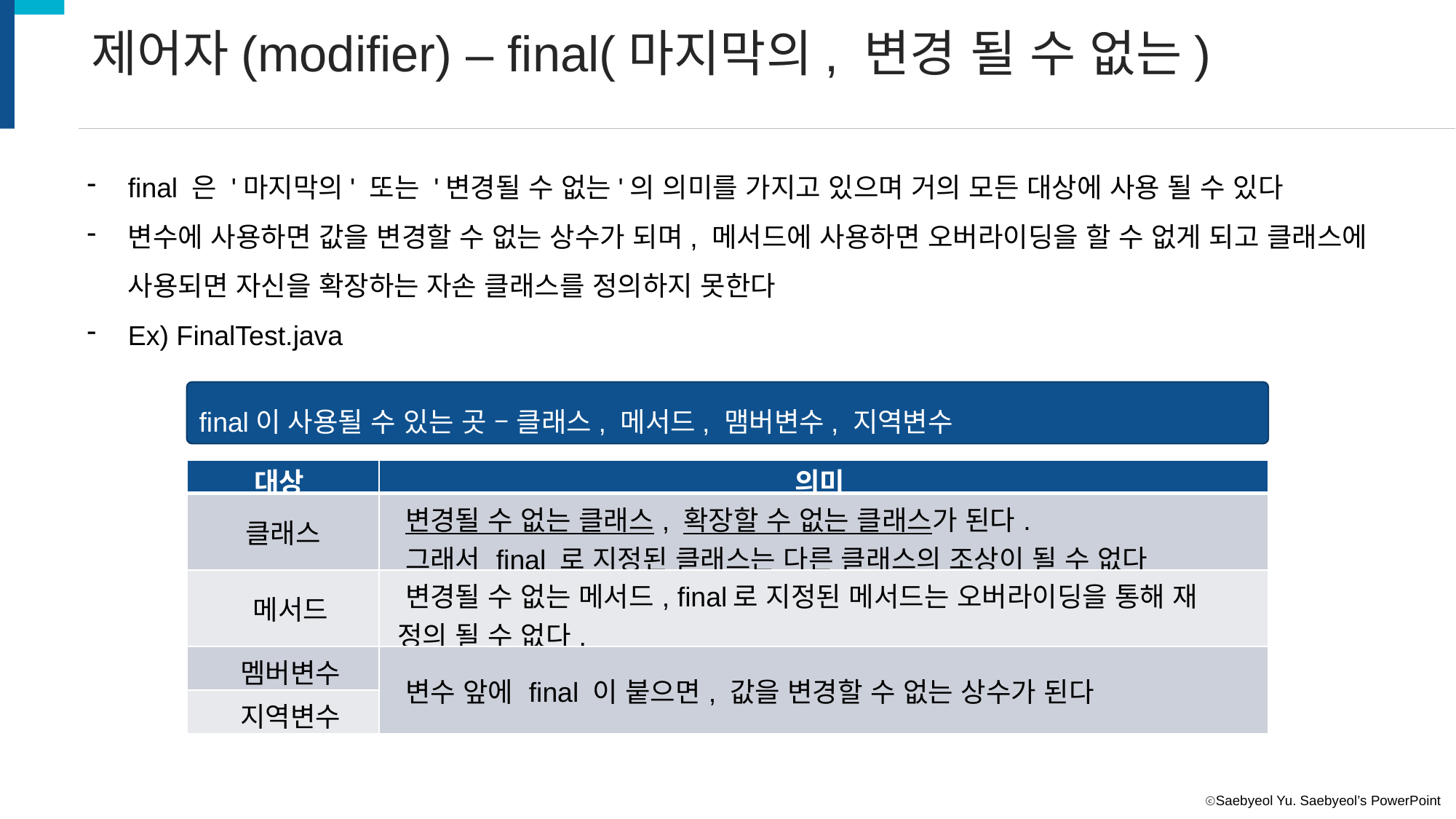

제어자(modifier) – final(마지막의, 변경 될 수 없는)
final 은 '마지막의' 또는 '변경될 수 없는'의 의미를 가지고 있으며 거의 모든 대상에 사용 될 수 있다
변수에 사용하면 값을 변경할 수 없는 상수가 되며, 메서드에 사용하면 오버라이딩을 할 수 없게 되고 클래스에 사용되면 자신을 확장하는 자손 클래스를 정의하지 못한다
Ex) FinalTest.java
final이 사용될 수 있는 곳 – 클래스, 메서드, 맴버변수, 지역변수
| 대상 | 의미 |
| --- | --- |
| 클래스 | 변경될 수 없는 클래스, 확장할 수 없는 클래스가 된다.   그래서 final 로 지정된 클래스는 다른 클래스의 조상이 될 수 없다 |
| 메서드 | 변경될 수 없는 메서드, final로 지정된 메서드는 오버라이딩을 통해 재 정의 될 수 없다. |
| 멤버변수 | 변수 앞에 final 이 붙으면, 값을 변경할 수 없는 상수가 된다 |
| 지역변수 |  |